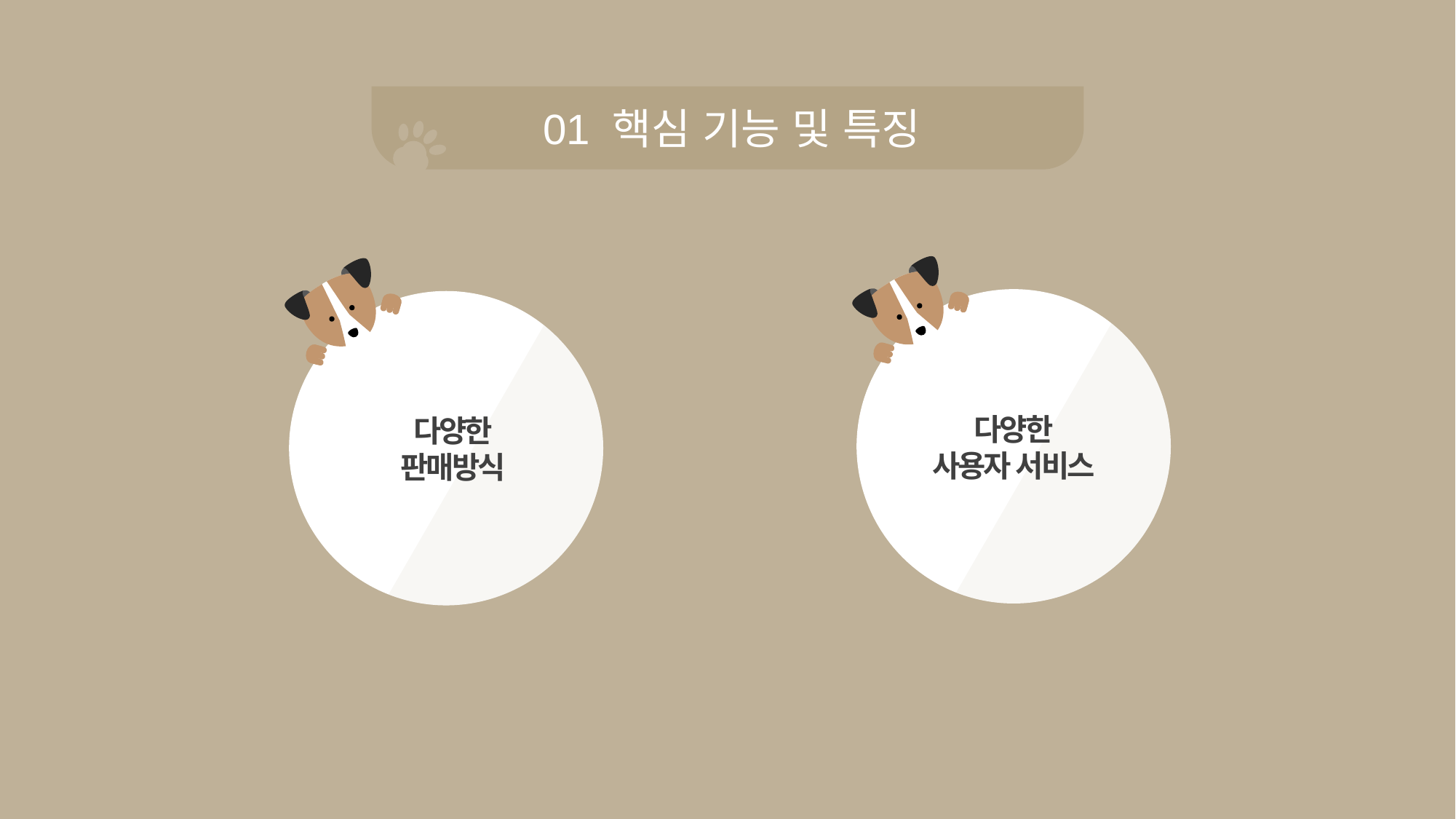

01 핵심 기능 및 특징

다양한
사용자 서비스
다양한
판매방식